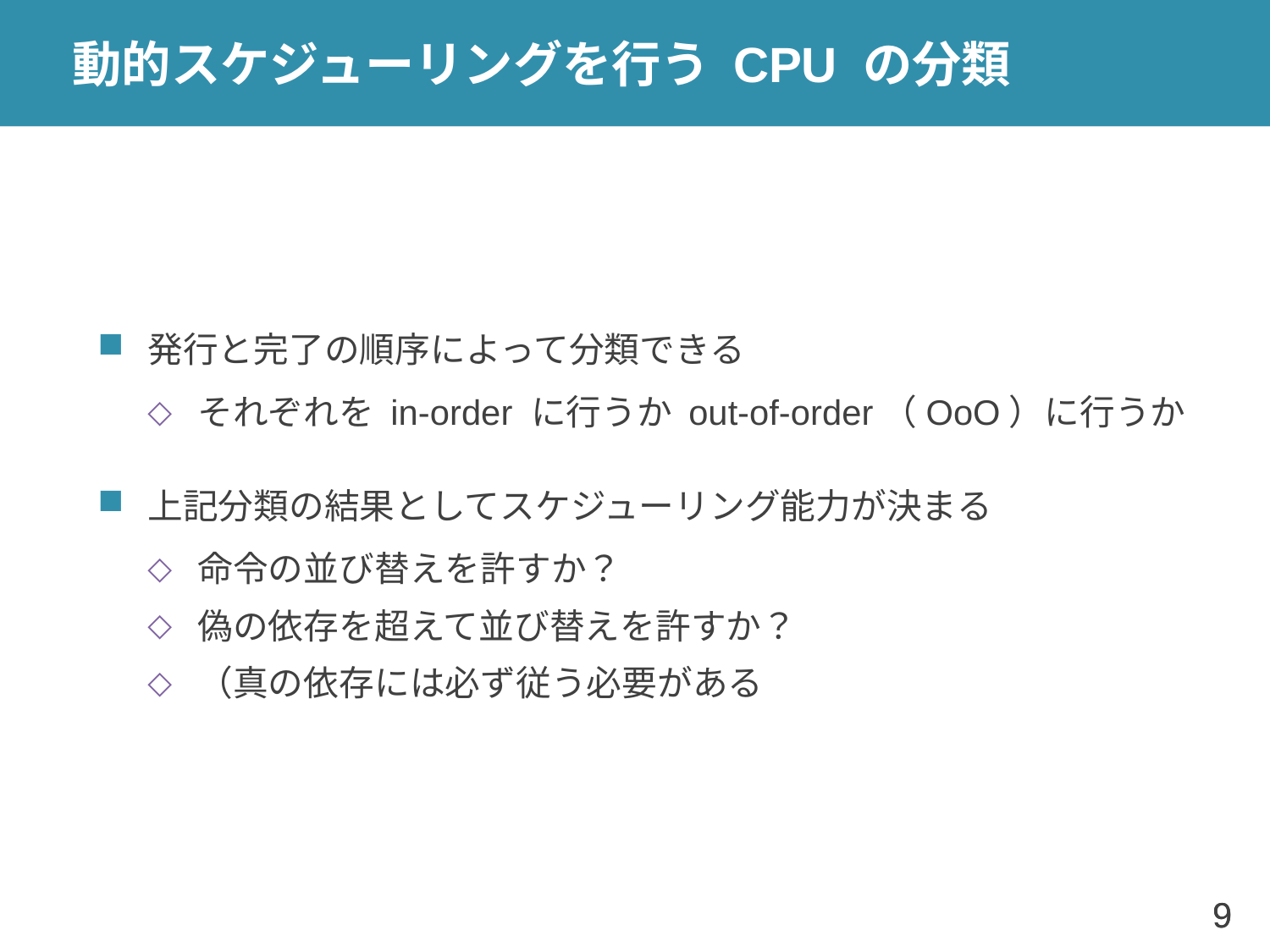

# 動的スケジューリングを行う CPU の分類
発行と完了の順序によって分類できる
それぞれを in-order に行うか out-of-order（OoO）に行うか
上記分類の結果としてスケジューリング能力が決まる
命令の並び替えを許すか？
偽の依存を超えて並び替えを許すか？
（真の依存には必ず従う必要がある